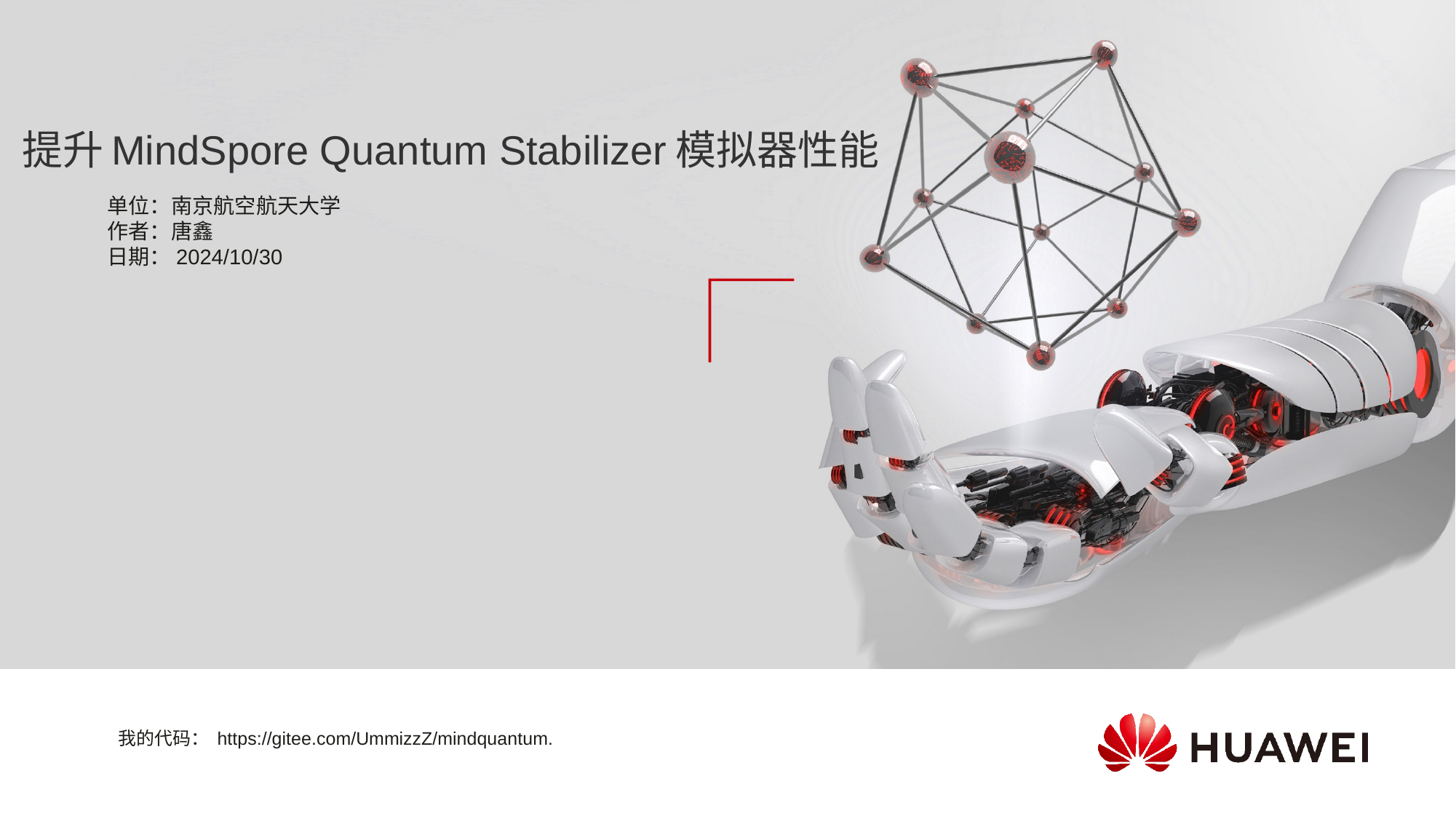

# 提升MindSpore Quantum Stabilizer模拟器性能
单位：南京航空航天大学
作者：唐鑫
日期：2024/10/30

我的代码： https://gitee.com/UmmizzZ/mindquantum.